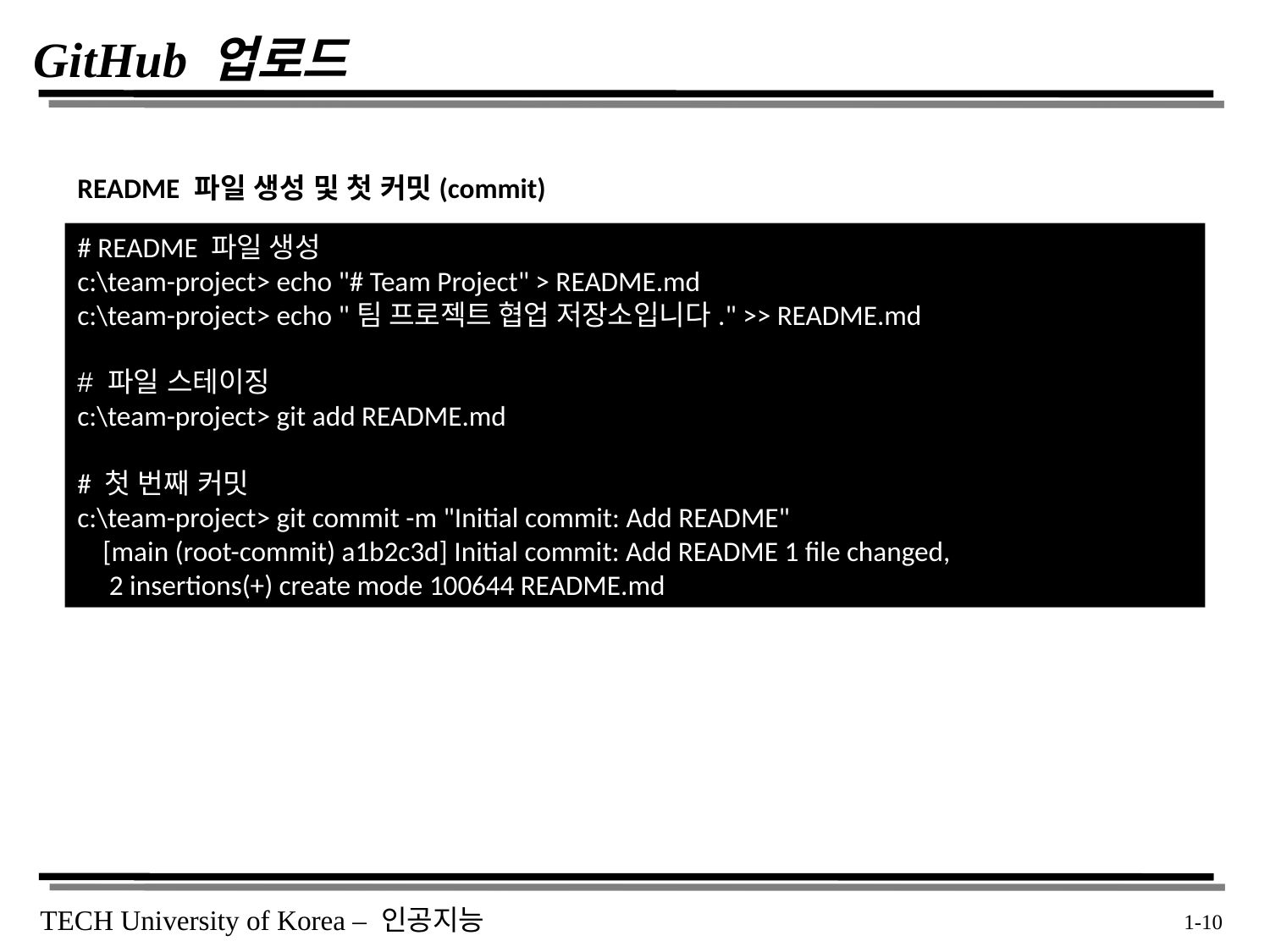

# GitHub 업로드
README 파일 생성 및 첫 커밋(commit)
# README 파일 생성
c:\team-project> echo "# Team Project" > README.md
c:\team-project> echo "팀 프로젝트 협업 저장소입니다." >> README.md

# 파일 스테이징
c:\team-project> git add README.md

# 첫 번째 커밋
c:\team-project> git commit -m "Initial commit: Add README"
    [main (root-commit) a1b2c3d] Initial commit: Add README 1 file changed,
     2 insertions(+) create mode 100644 README.md
 1-10